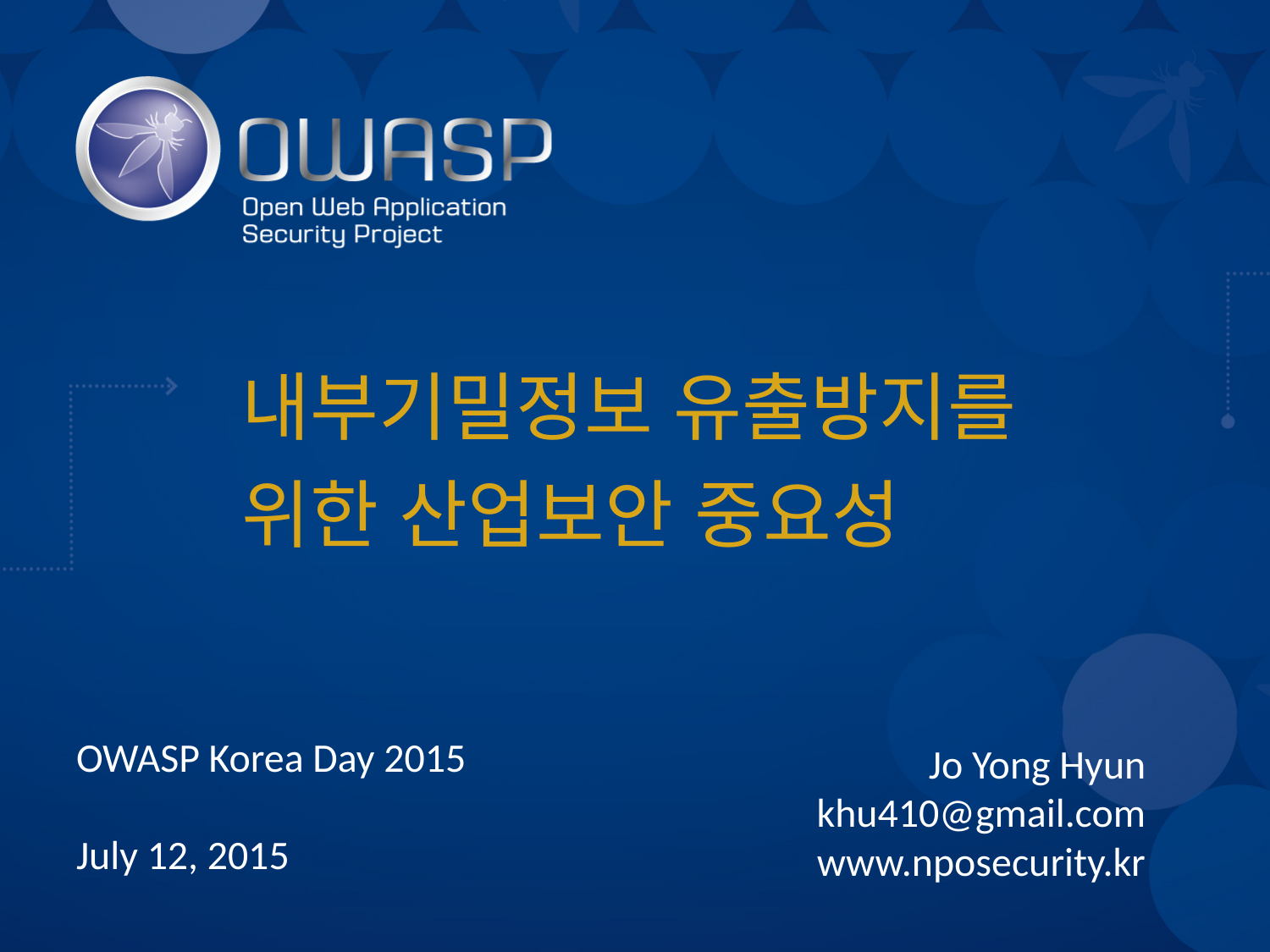

# 내부기밀정보 유출방지를 위한 산업보안 중요성
OWASP Korea Day 2015

July 12, 2015
Jo Yong Hyun
khu410@gmail.com
www.nposecurity.kr